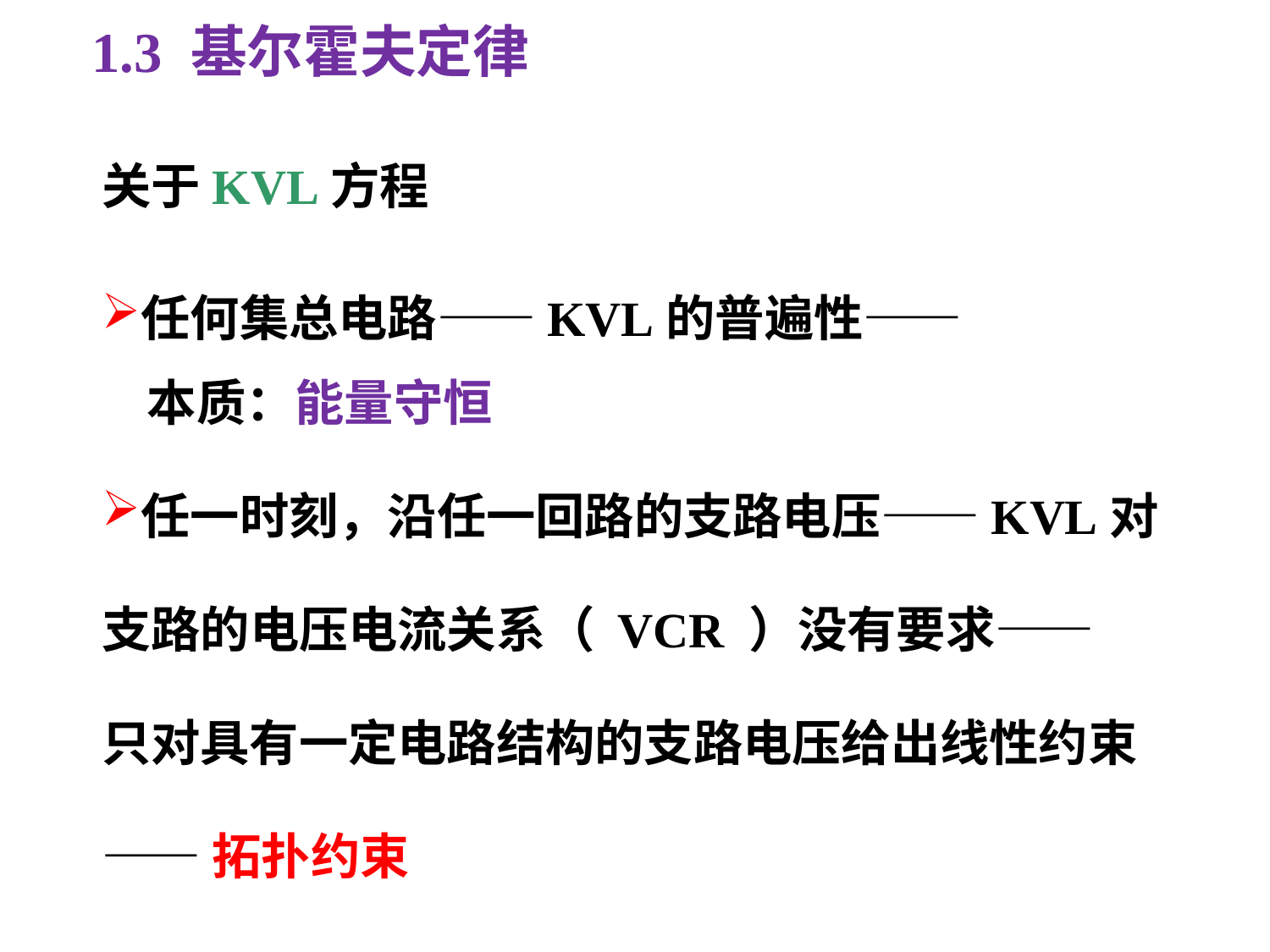

1.3 基尔霍夫定律
关于KVL方程
任何集总电路——KVL的普遍性——
   本质：能量守恒
任一时刻，沿任一回路的支路电压——KVL对
支路的电压电流关系（ VCR ）没有要求——
只对具有一定电路结构的支路电压给出线性约束
——拓扑约束